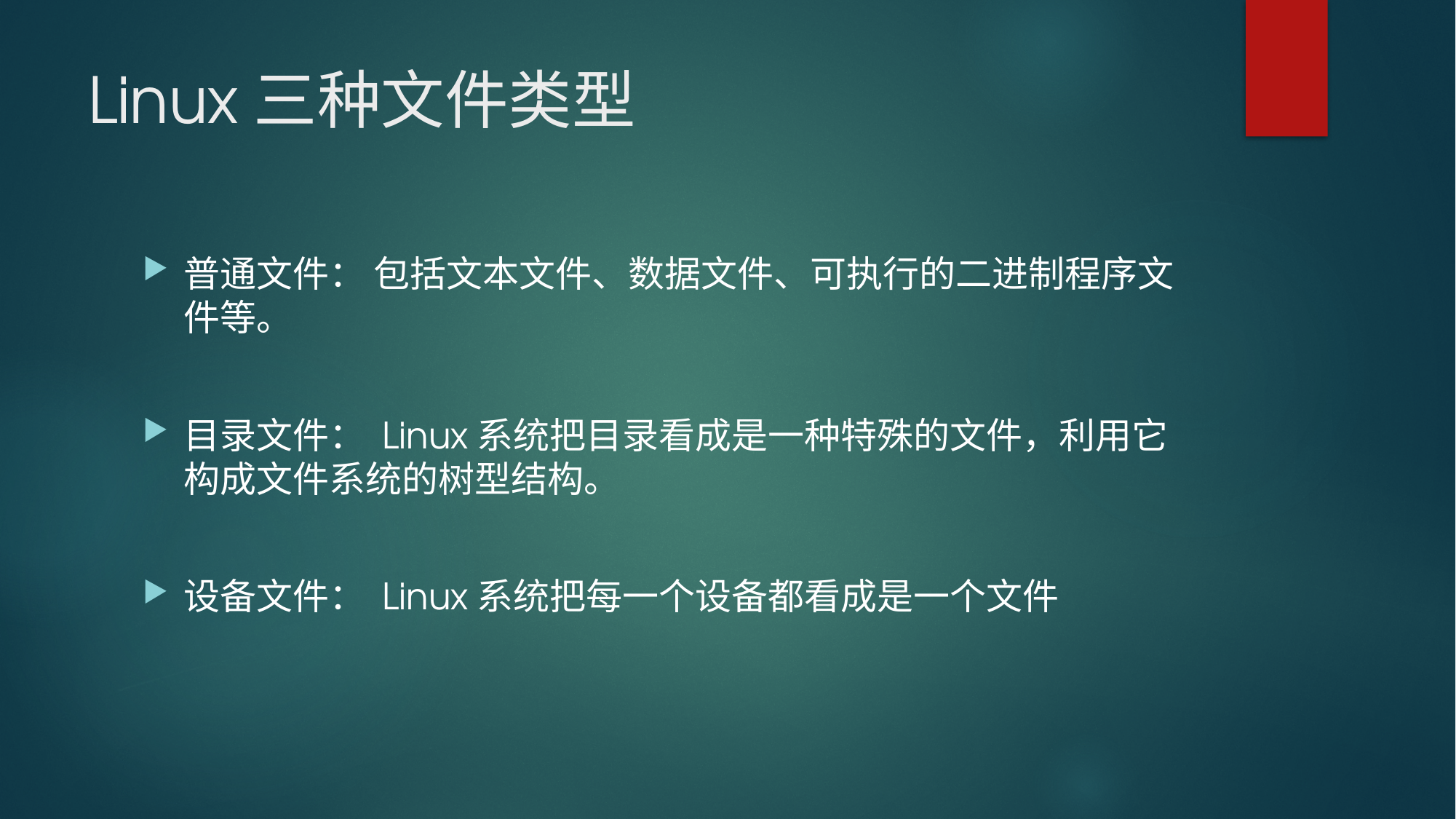

# Linux三种文件类型
普通文件： 包括文本文件、数据文件、可执行的二进制程序文件等。

目录文件： Linux系统把目录看成是一种特殊的文件，利用它构成文件系统的树型结构。

设备文件： Linux系统把每一个设备都看成是一个文件